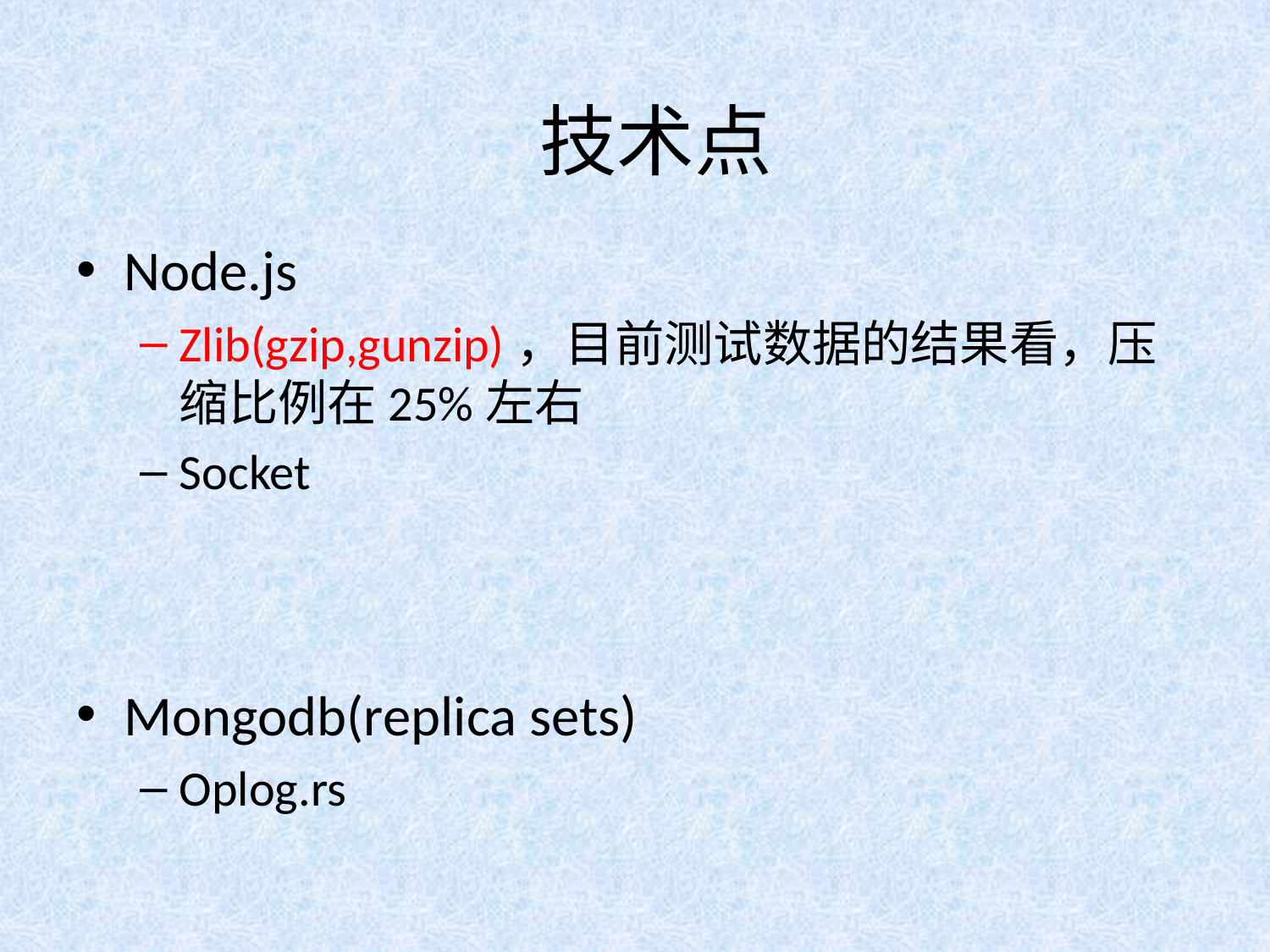

#
技术点
Node.js
Zlib(gzip,gunzip)，目前测试数据的结果看，压缩比例在25%左右
Socket

Mongodb(replica sets)
Oplog.rs